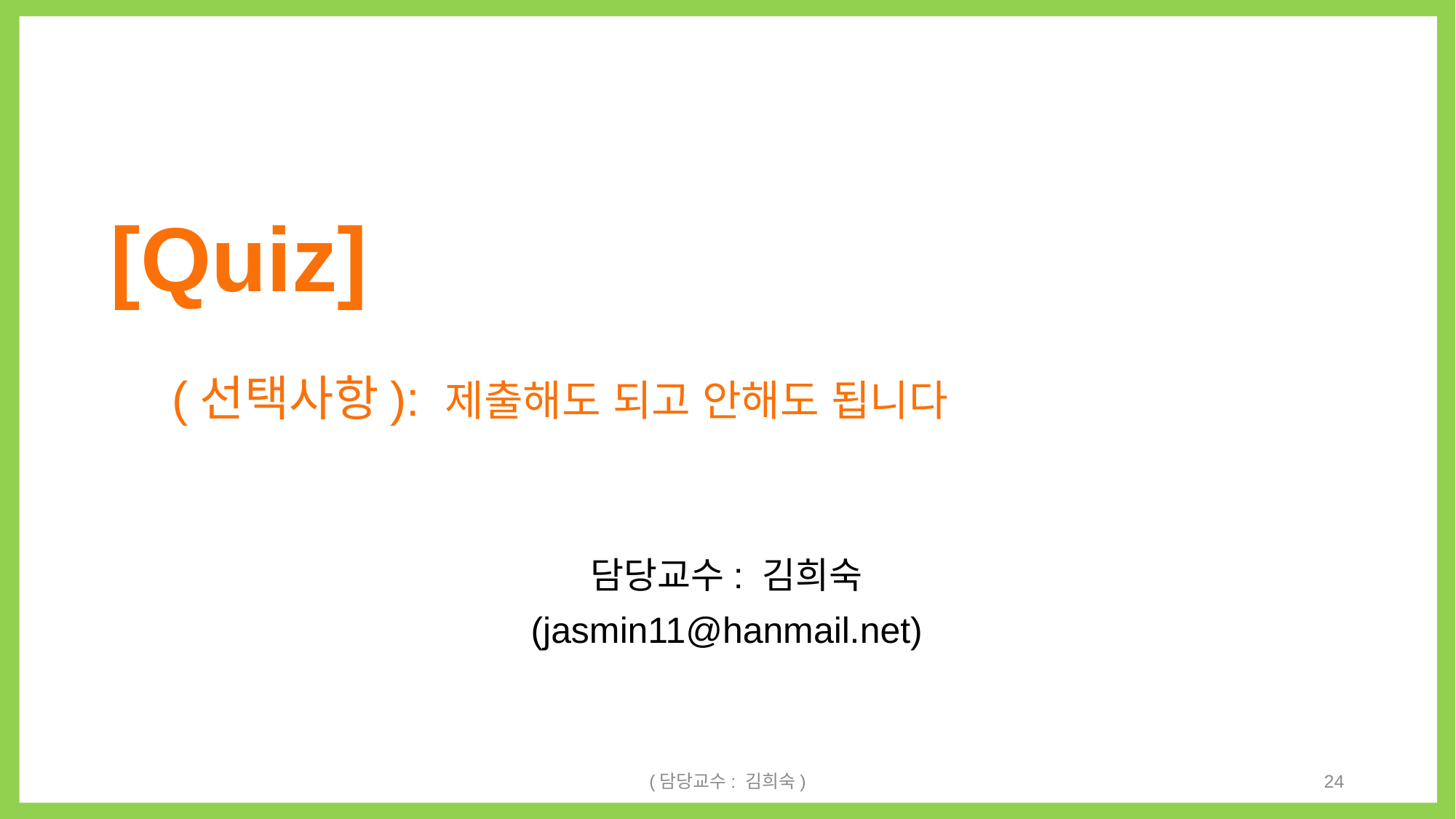

# [Quiz]
(선택사항): 제출해도 되고 안해도 됩니다
(담당교수: 김희숙)
24